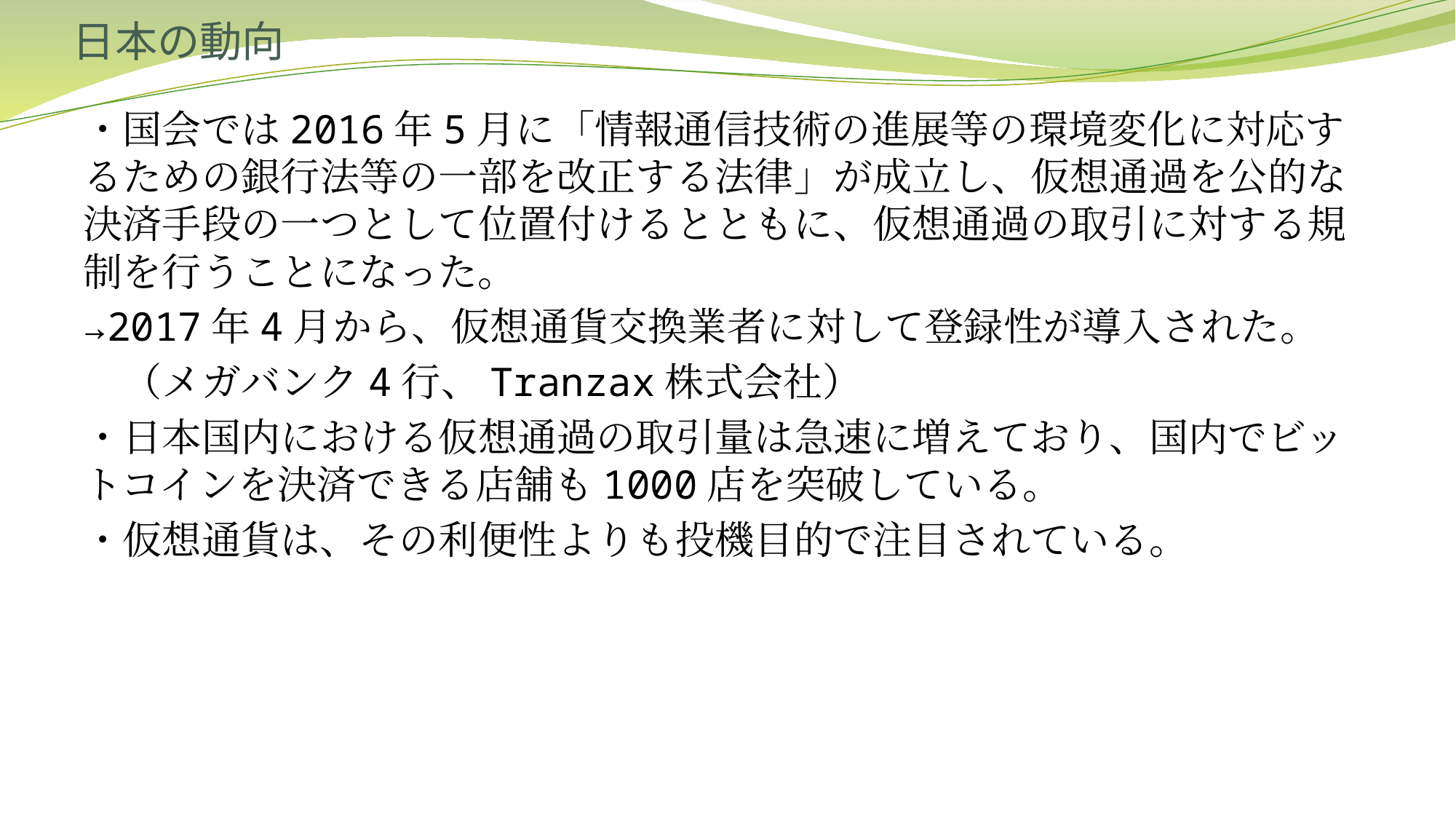

# 日本の動向
・国会では2016年5月に「情報通信技術の進展等の環境変化に対応するための銀行法等の一部を改正する法律」が成立し、仮想通過を公的な決済手段の一つとして位置付けるとともに、仮想通過の取引に対する規制を行うことになった。
→2017年4月から、仮想通貨交換業者に対して登録性が導入された。
　（メガバンク4行、Tranzax株式会社）
・日本国内における仮想通過の取引量は急速に増えており、国内でビットコインを決済できる店舗も1000店を突破している。
・仮想通貨は、その利便性よりも投機目的で注目されている。